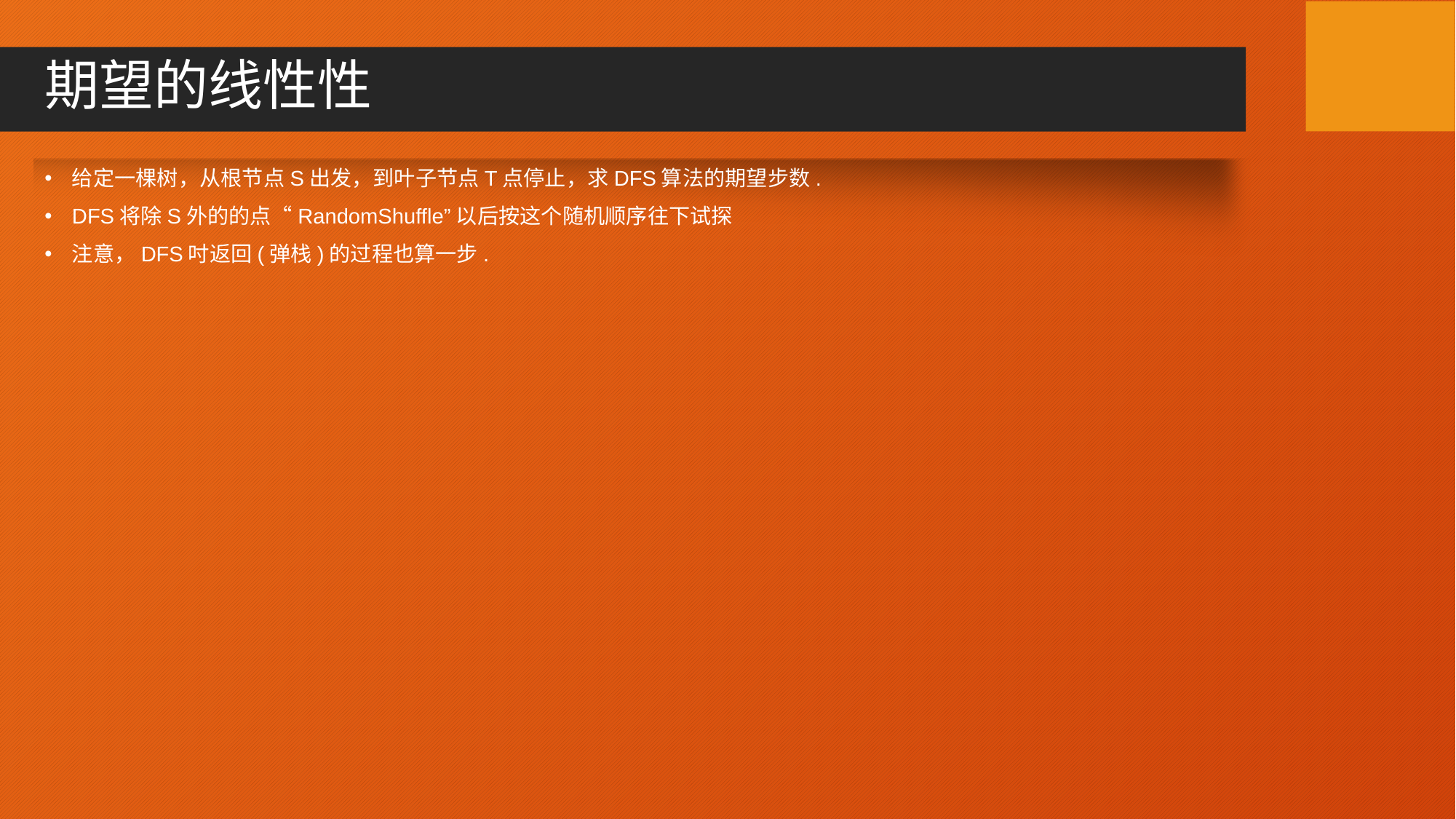

# 期望的线性性
给定一棵树，从根节点S出发，到叶子节点T点停止，求DFS算法的期望步数.
DFS将除S外的的点“RandomShuffle”以后按这个随机顺序往下试探
注意，DFS吋返回(弹栈)的过程也算一步.